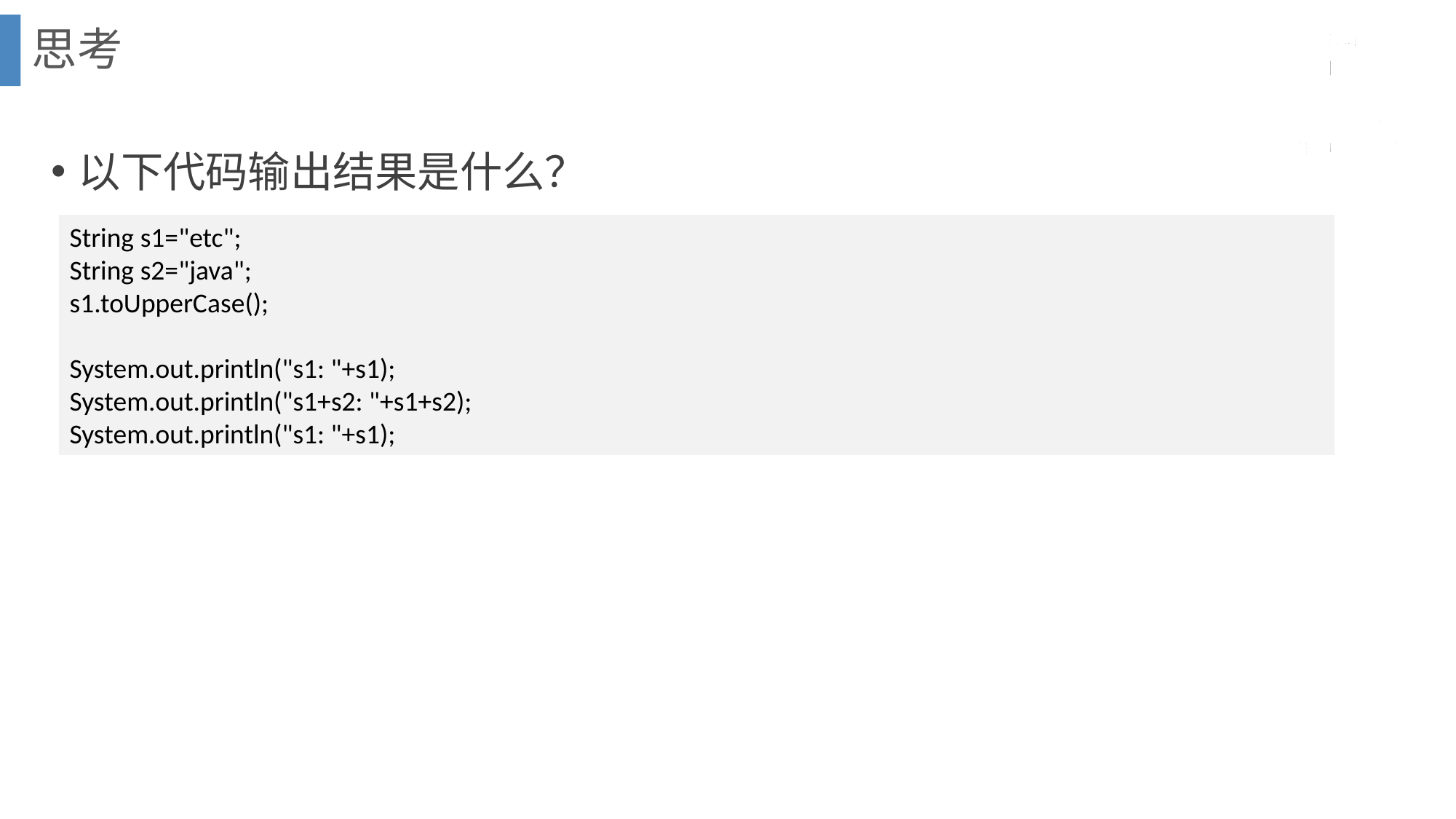

思考
以下代码输出结果是什么？
String s1="etc";
String s2="java";
s1.toUpperCase();

System.out.println("s1: "+s1);
System.out.println("s1+s2: "+s1+s2);
System.out.println("s1: "+s1);